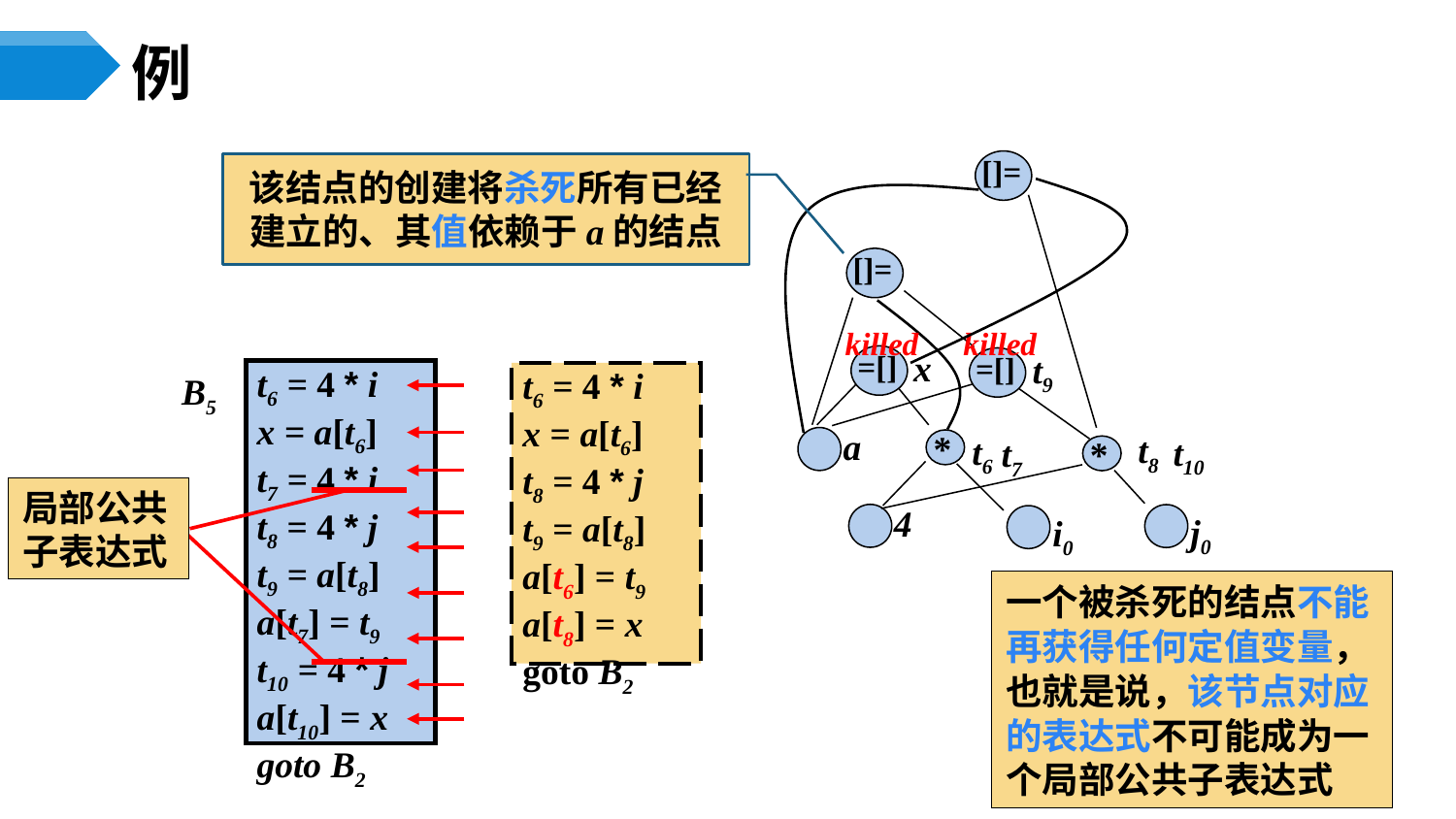

# 例
[]=

该结点的创建将杀死所有已经建立的、其值依赖于a的结点
[]=

killed
killed
=[]

x

a

=[]

t9
t6 = 4 * i
x = a[t6]
t7 = 4 * i
t8 = 4 * j
t9 = a[t8]
a[t7] = t9
t10 = 4 * j
a[t10] = x
goto B2
t6 = 4 * i
x = a[t6]
t8 = 4 * j
t9 = a[t8]
a[t6] = t9
a[t8] = x
goto B2
B5
*

t6

4

i0

t8
*

j0

t10
t7
局部公共子表达式
一个被杀死的结点不能再获得任何定值变量，也就是说，该节点对应的表达式不可能成为一个局部公共子表达式